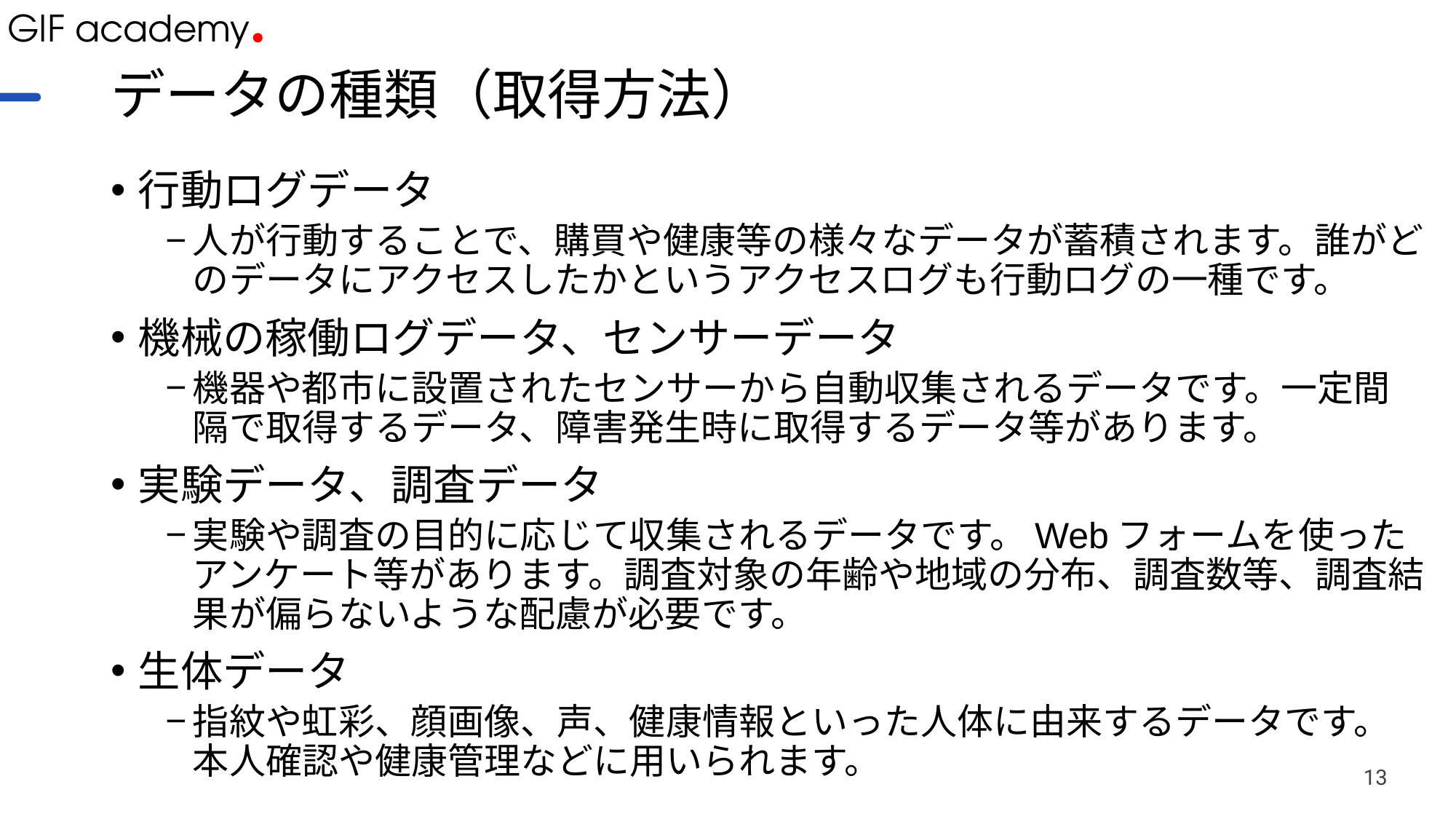

# データの種類（取得方法）
行動ログデータ
人が行動することで、購買や健康等の様々なデータが蓄積されます。誰がどのデータにアクセスしたかというアクセスログも行動ログの一種です。
機械の稼働ログデータ、センサーデータ
機器や都市に設置されたセンサーから自動収集されるデータです。一定間隔で取得するデータ、障害発生時に取得するデータ等があります。
実験データ、調査データ
実験や調査の目的に応じて収集されるデータです。Webフォームを使ったアンケート等があります。調査対象の年齢や地域の分布、調査数等、調査結果が偏らないような配慮が必要です。
生体データ
指紋や虹彩、顔画像、声、健康情報といった人体に由来するデータです。本人確認や健康管理などに用いられます。
13